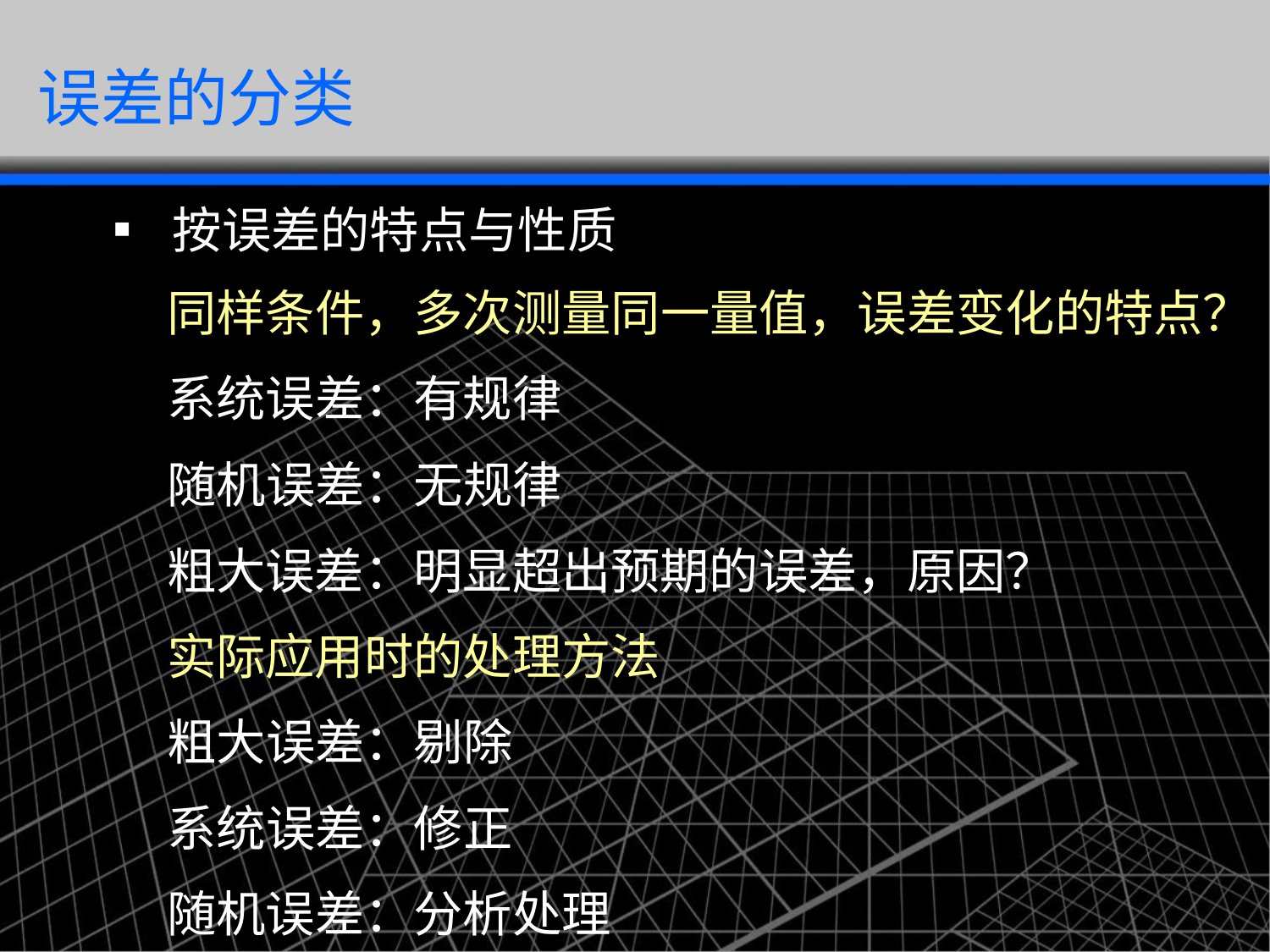

仪器科学与光电工程学院
误差的分类
▪ 按误差的特点与性质
同样条件，多次测量同一量值，误差变化的特点？
系统误差：有规律
随机误差：无规律
粗大误差：明显超出预期的误差，原因？
实际应用时的处理方法
粗大误差：剔除
系统误差：修正
随机误差：分析处理